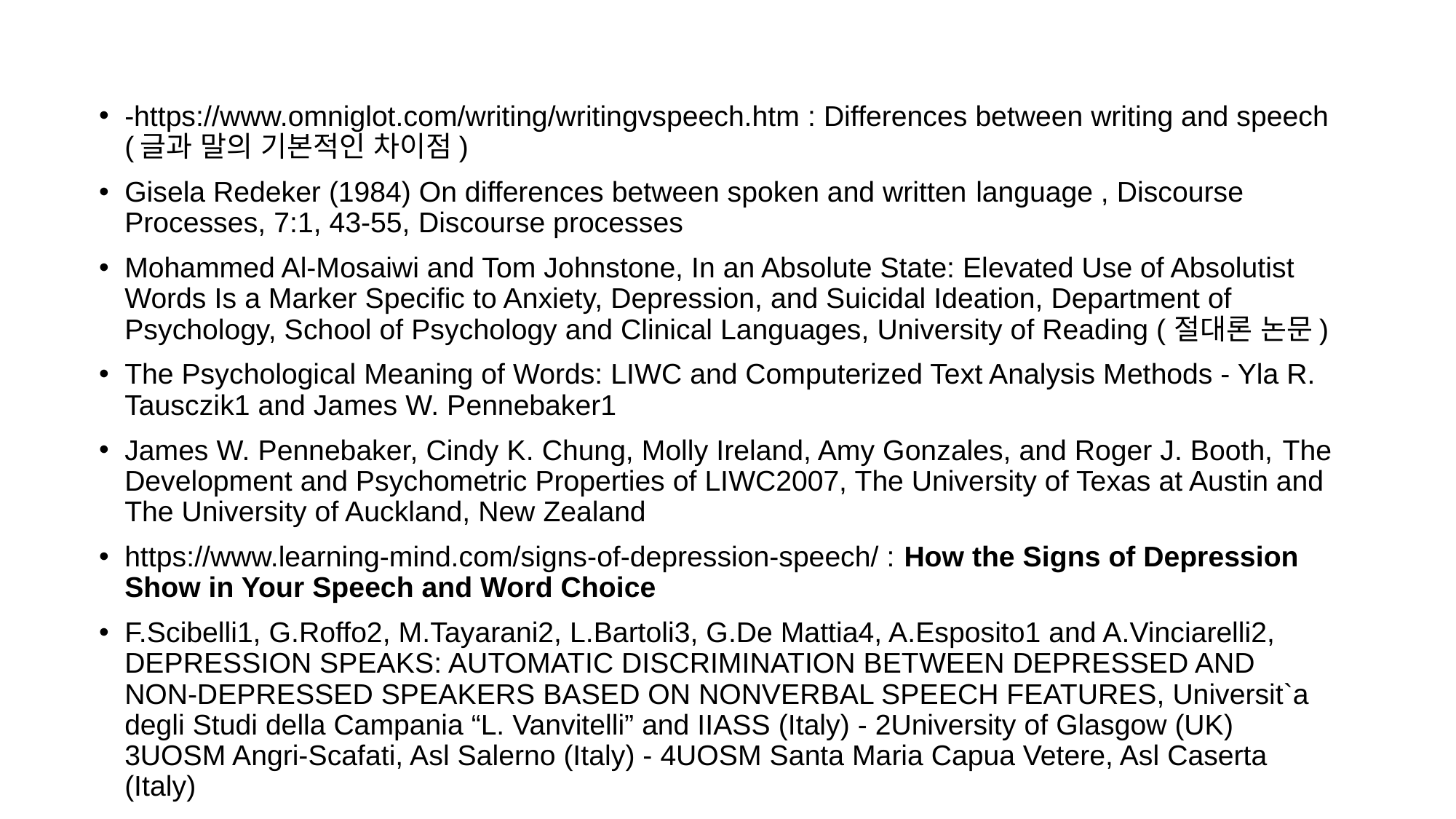

-https://www.omniglot.com/writing/writingvspeech.htm : Differences between writing and speech (글과 말의 기본적인 차이점)
Gisela Redeker (1984) On differences between spoken and written language , Discourse Processes, 7:1, 43-55, Discourse processes
Mohammed Al-Mosaiwi and Tom Johnstone, In an Absolute State: Elevated Use of Absolutist Words Is a Marker Specific to Anxiety, Depression, and Suicidal Ideation, Department of Psychology, School of Psychology and Clinical Languages, University of Reading (절대론 논문)
The Psychological Meaning of Words: LIWC and Computerized Text Analysis Methods - Yla R. Tausczik1 and James W. Pennebaker1
James W. Pennebaker, Cindy K. Chung, Molly Ireland, Amy Gonzales, and Roger J. Booth, The Development and Psychometric Properties of LIWC2007, The University of Texas at Austin and The University of Auckland, New Zealand
https://www.learning-mind.com/signs-of-depression-speech/ : How the Signs of Depression Show in Your Speech and Word Choice
F.Scibelli1, G.Roffo2, M.Tayarani2, L.Bartoli3, G.De Mattia4, A.Esposito1 and A.Vinciarelli2, DEPRESSION SPEAKS: AUTOMATIC DISCRIMINATION BETWEEN DEPRESSED AND NON-DEPRESSED SPEAKERS BASED ON NONVERBAL SPEECH FEATURES, Universit`a degli Studi della Campania “L. Vanvitelli” and IIASS (Italy) - 2University of Glasgow (UK) 3UOSM Angri-Scafati, Asl Salerno (Italy) - 4UOSM Santa Maria Capua Vetere, Asl Caserta (Italy)